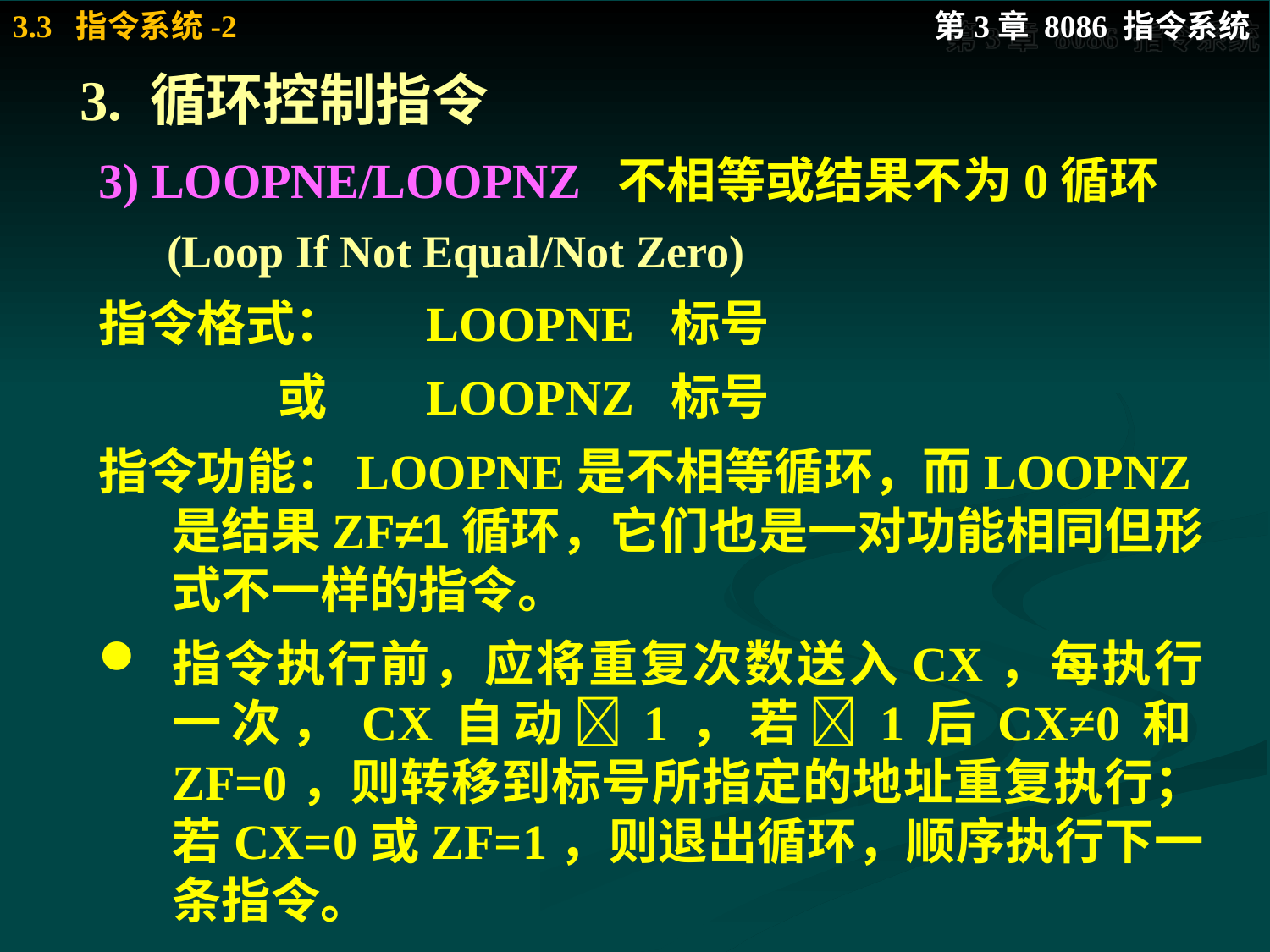

# 3. 循环控制指令
3) LOOPNE/LOOPNZ  不相等或结果不为0循环
      (Loop If Not Equal/Not Zero)
指令格式：	LOOPNE  标号
               或 	LOOPNZ  标号
指令功能：LOOPNE是不相等循环，而LOOPNZ是结果ZF≠1循环，它们也是一对功能相同但形式不一样的指令。
指令执行前，应将重复次数送入CX，每执行一次，CX自动−1，若−1后CX≠0和ZF=0，则转移到标号所指定的地址重复执行；若CX=0或ZF=1，则退出循环，顺序执行下一条指令。